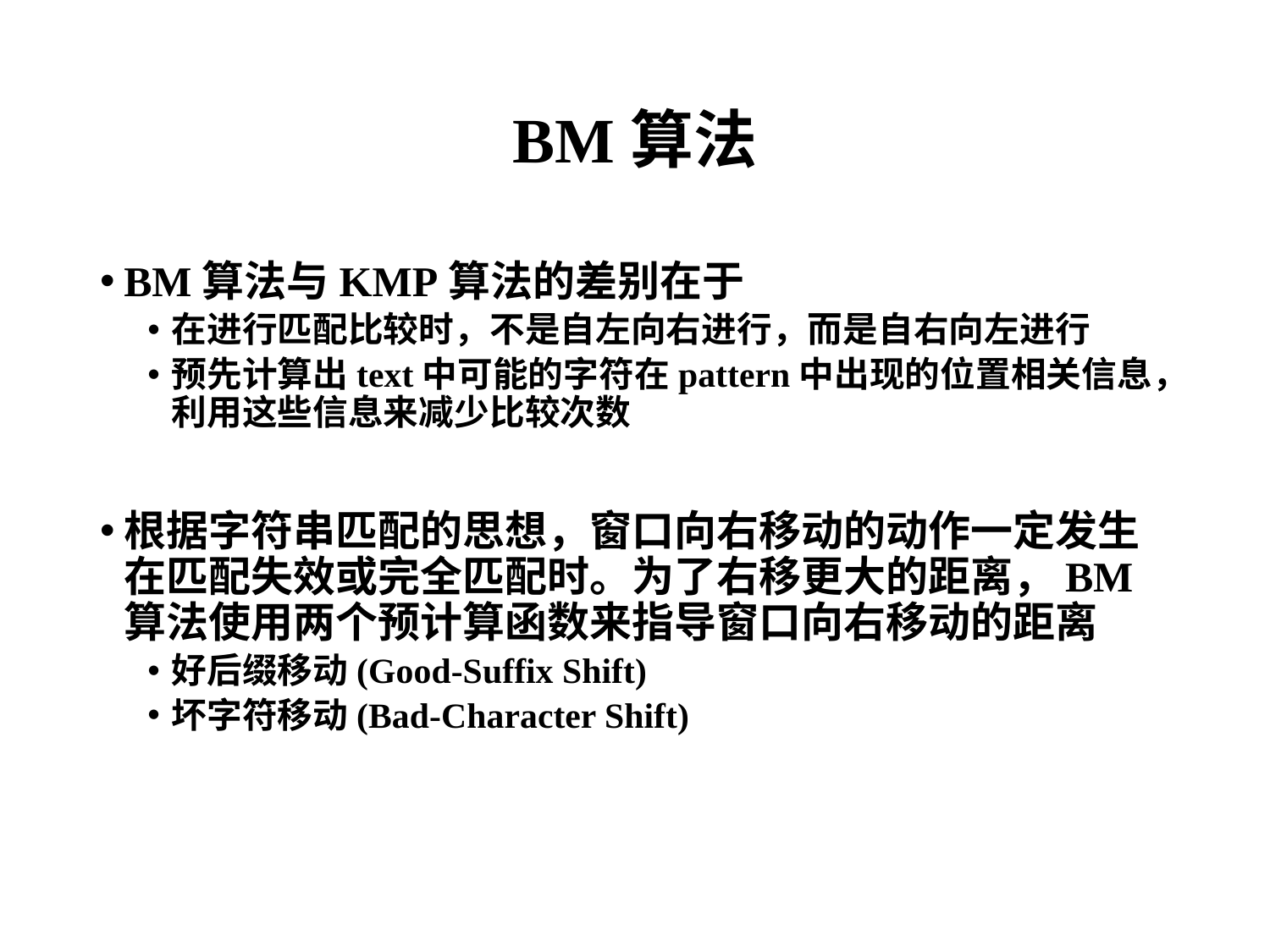

# BM算法
BM算法与KMP算法的差别在于
在进行匹配比较时，不是自左向右进行，而是自右向左进行
预先计算出text中可能的字符在pattern中出现的位置相关信息，利用这些信息来减少比较次数

根据字符串匹配的思想，窗口向右移动的动作一定发生在匹配失效或完全匹配时。为了右移更大的距离，BM算法使用两个预计算函数来指导窗口向右移动的距离
好后缀移动(Good-Suffix Shift)
坏字符移动(Bad-Character Shift)